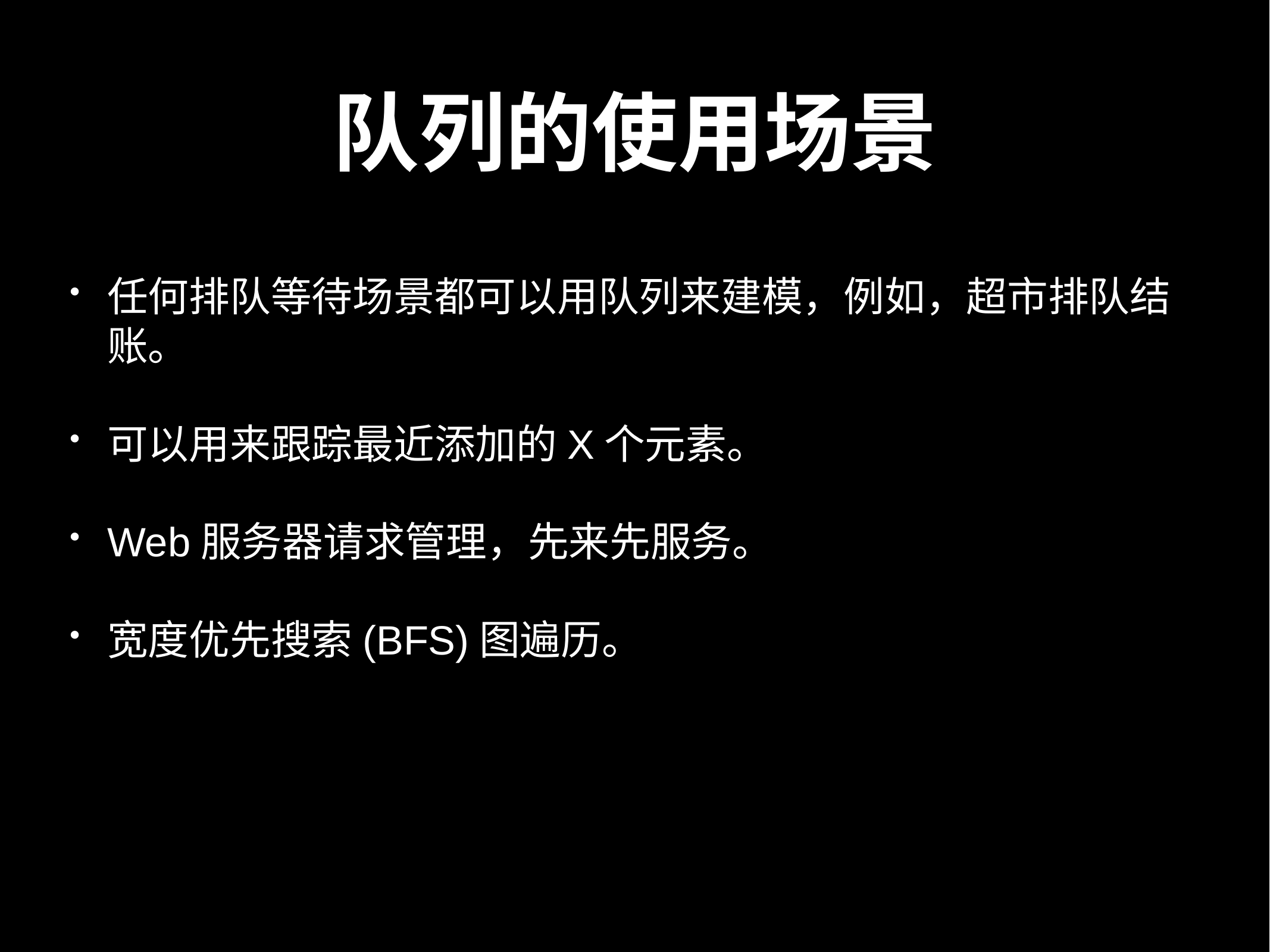

# 队列的使用场景
任何排队等待场景都可以用队列来建模，例如，超市排队结账。

可以用来跟踪最近添加的X个元素。

Web服务器请求管理，先来先服务。

宽度优先搜索(BFS)图遍历。